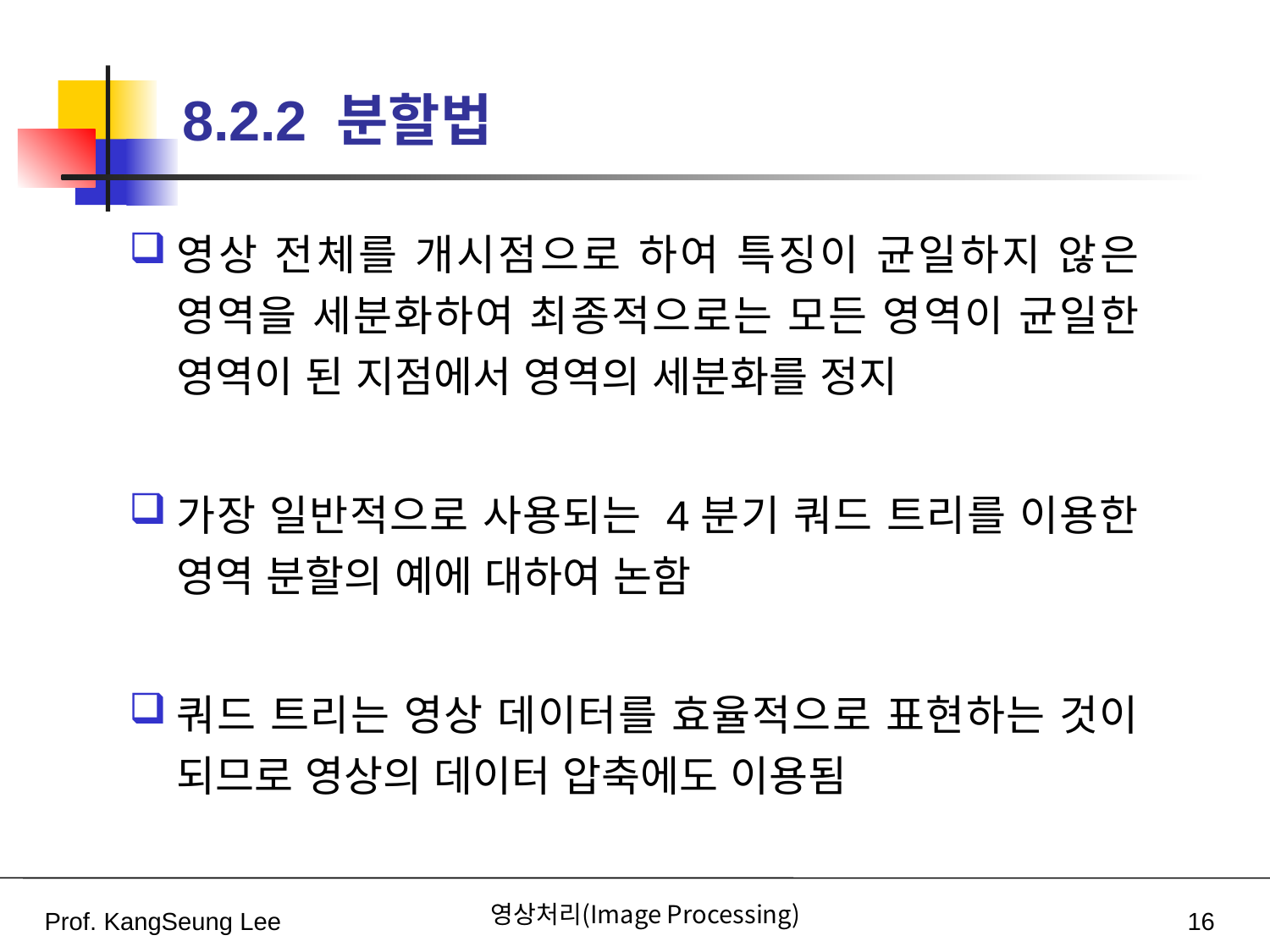

# 8.2.2 분할법
영상 전체를 개시점으로 하여 특징이 균일하지 않은 영역을 세분화하여 최종적으로는 모든 영역이 균일한 영역이 된 지점에서 영역의 세분화를 정지

가장 일반적으로 사용되는 4분기 쿼드 트리를 이용한 영역 분할의 예에 대하여 논함

쿼드 트리는 영상 데이터를 효율적으로 표현하는 것이 되므로 영상의 데이터 압축에도 이용됨
Prof. KangSeung Lee
영상처리(Image Processing)
16